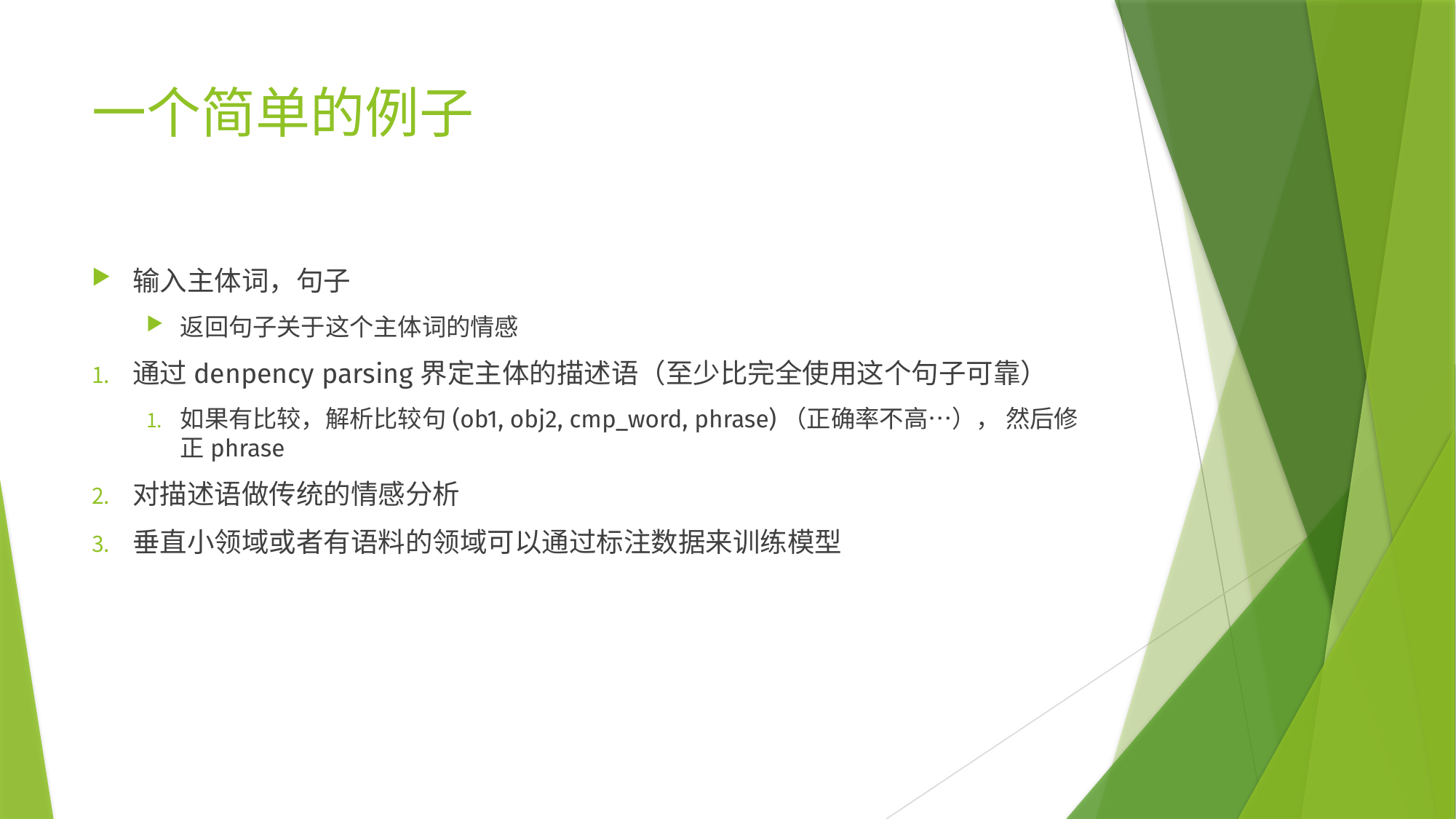

# 一个简单的例子
输入主体词，句子
返回句子关于这个主体词的情感
通过denpency parsing界定主体的描述语（至少比完全使用这个句子可靠）
如果有比较，解析比较句(ob1, obj2, cmp_word, phrase)（正确率不高…）， 然后修正phrase
对描述语做传统的情感分析
垂直小领域或者有语料的领域可以通过标注数据来训练模型